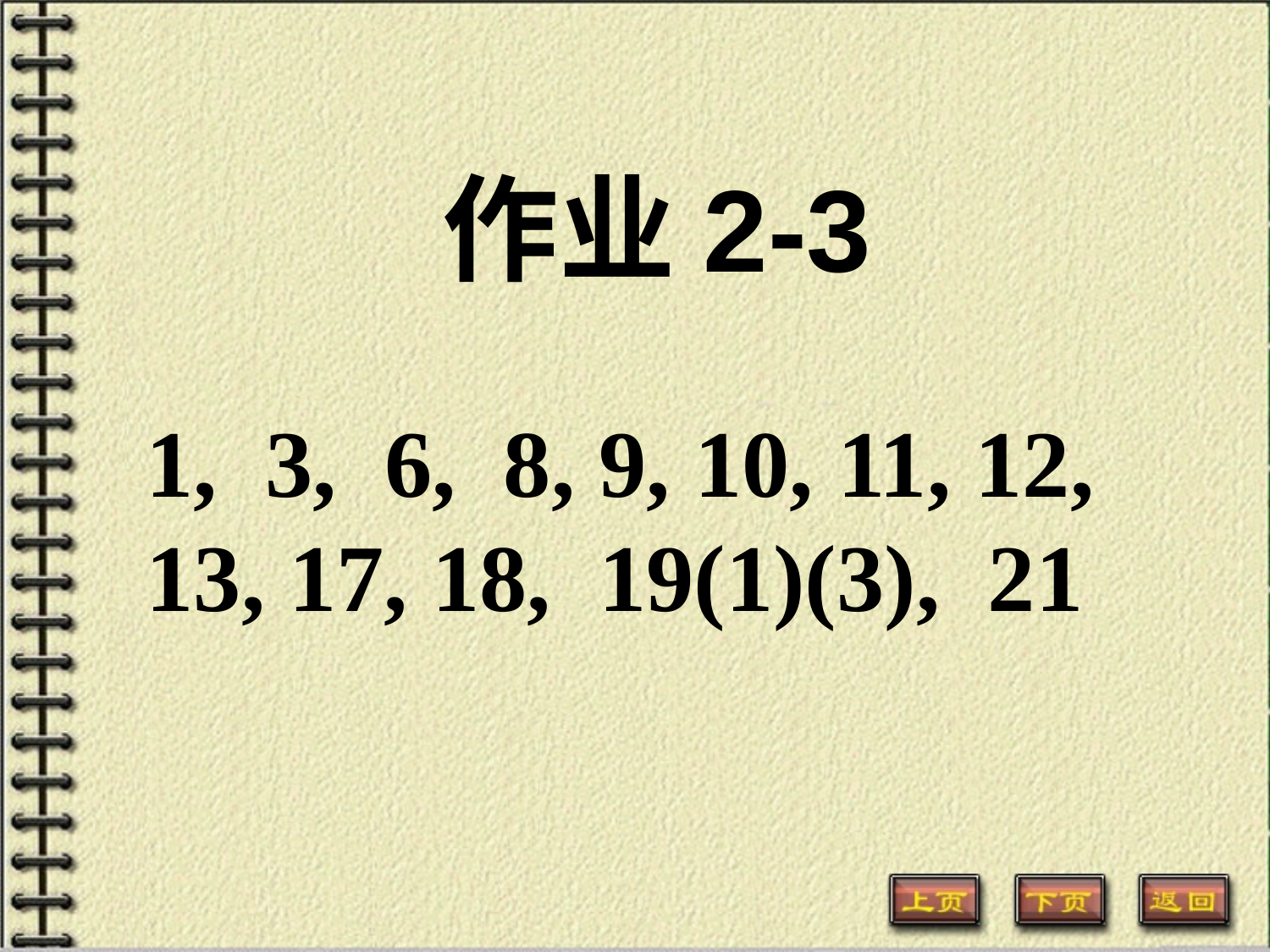

# 作业2-3
1,  3,  6,  8, 9, 10, 11, 12,
13, 17, 18,  19(1)(3),  21